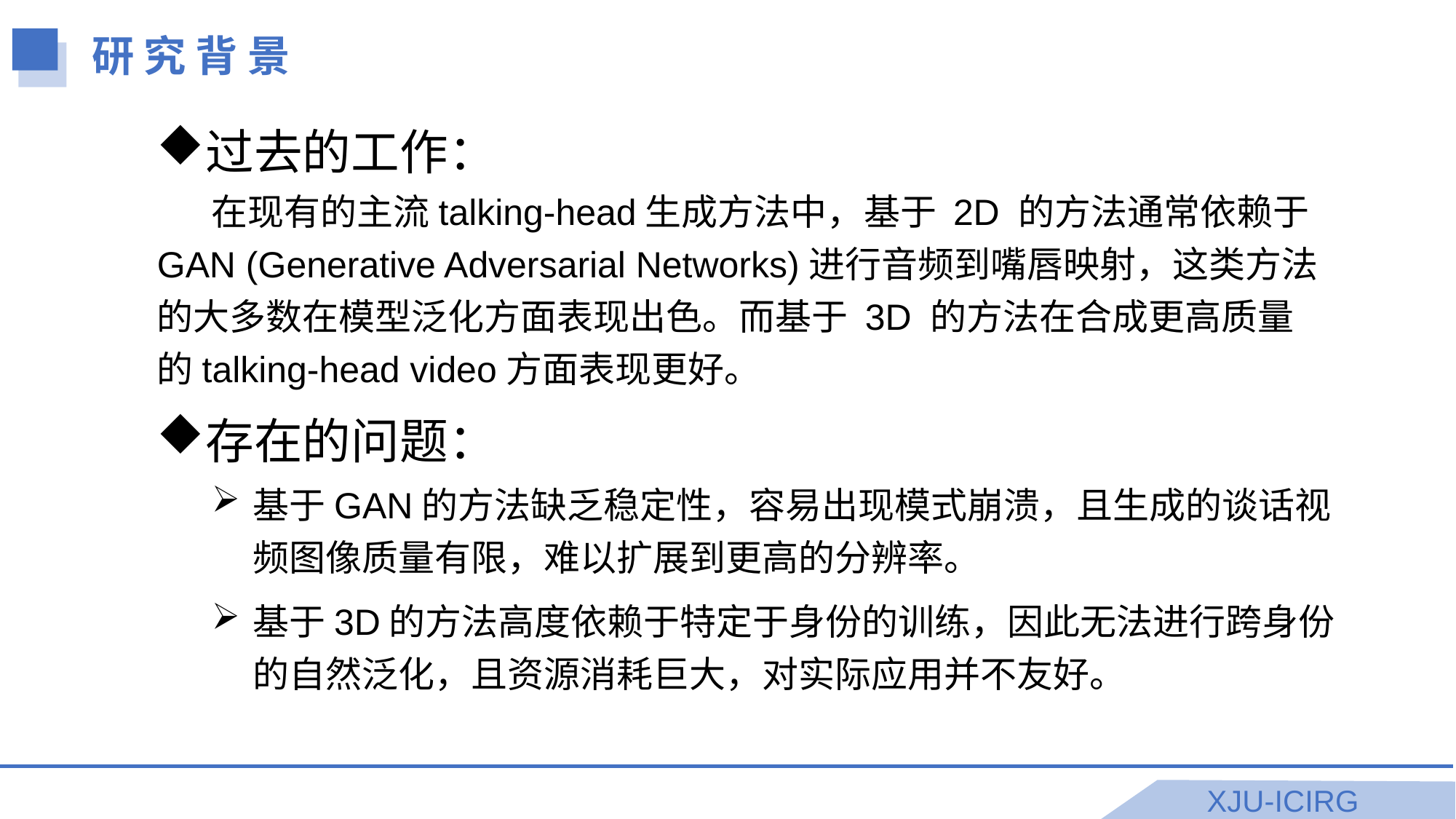

研 究 背 景

过去的工作：
在现有的主流talking-head生成方法中，基于 2D 的方法通常依赖于GAN (Generative Adversarial Networks)进行音频到嘴唇映射，这类方法的大多数在模型泛化方面表现出色。而基于 3D 的方法在合成更高质量的talking-head video方面表现更好。
存在的问题：
基于GAN的方法缺乏稳定性，容易出现模式崩溃，且生成的谈话视频图像质量有限，难以扩展到更高的分辨率。
基于3D的方法高度依赖于特定于身份的训练，因此无法进行跨身份的自然泛化，且资源消耗巨大，对实际应用并不友好。
XJU-ICIRG